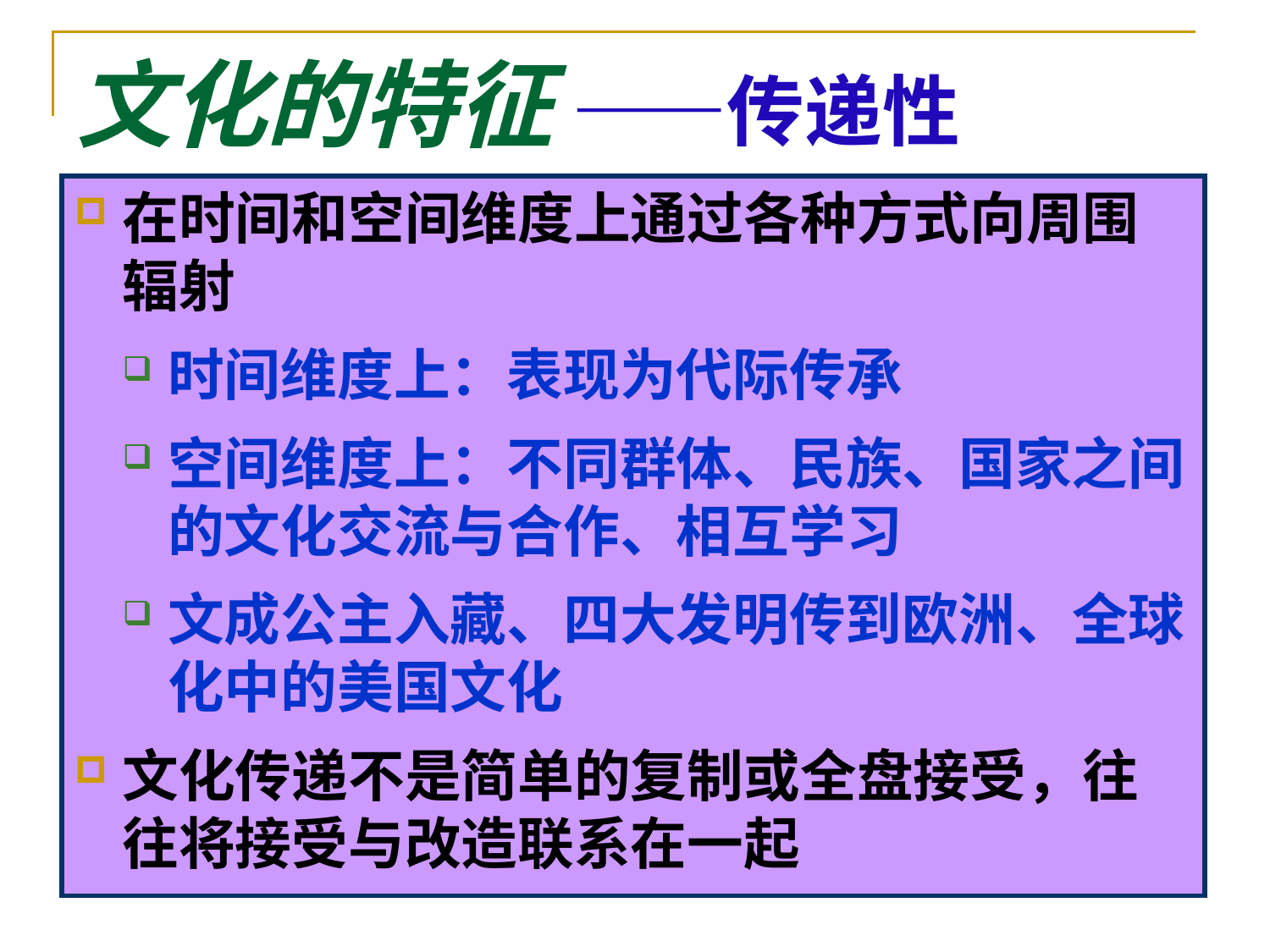

# 文化的特征 ——传递性
在时间和空间维度上通过各种方式向周围辐射
时间维度上：表现为代际传承
空间维度上：不同群体、民族、国家之间的文化交流与合作、相互学习
文成公主入藏、四大发明传到欧洲、全球化中的美国文化
文化传递不是简单的复制或全盘接受，往往将接受与改造联系在一起

42